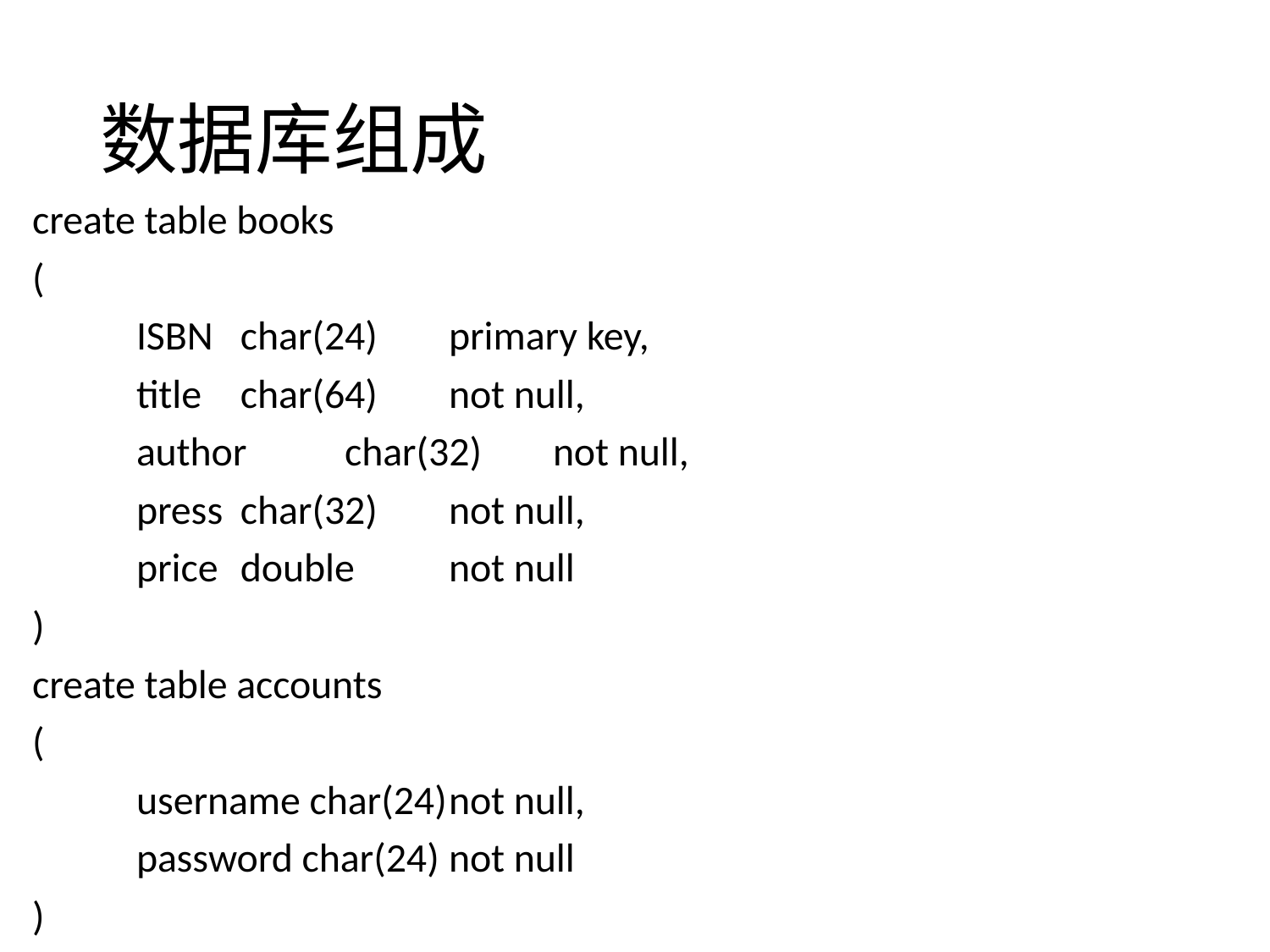

# 数据库组成
create table books
(
	ISBN 	char(24) 	primary key,
	title 	char(64)	not null,
	author	char(32)	not null,
	press	char(32)	not null,
	price	double		not null
)
create table accounts
(
	username char(24)	not null,
	password char(24)	not null
)